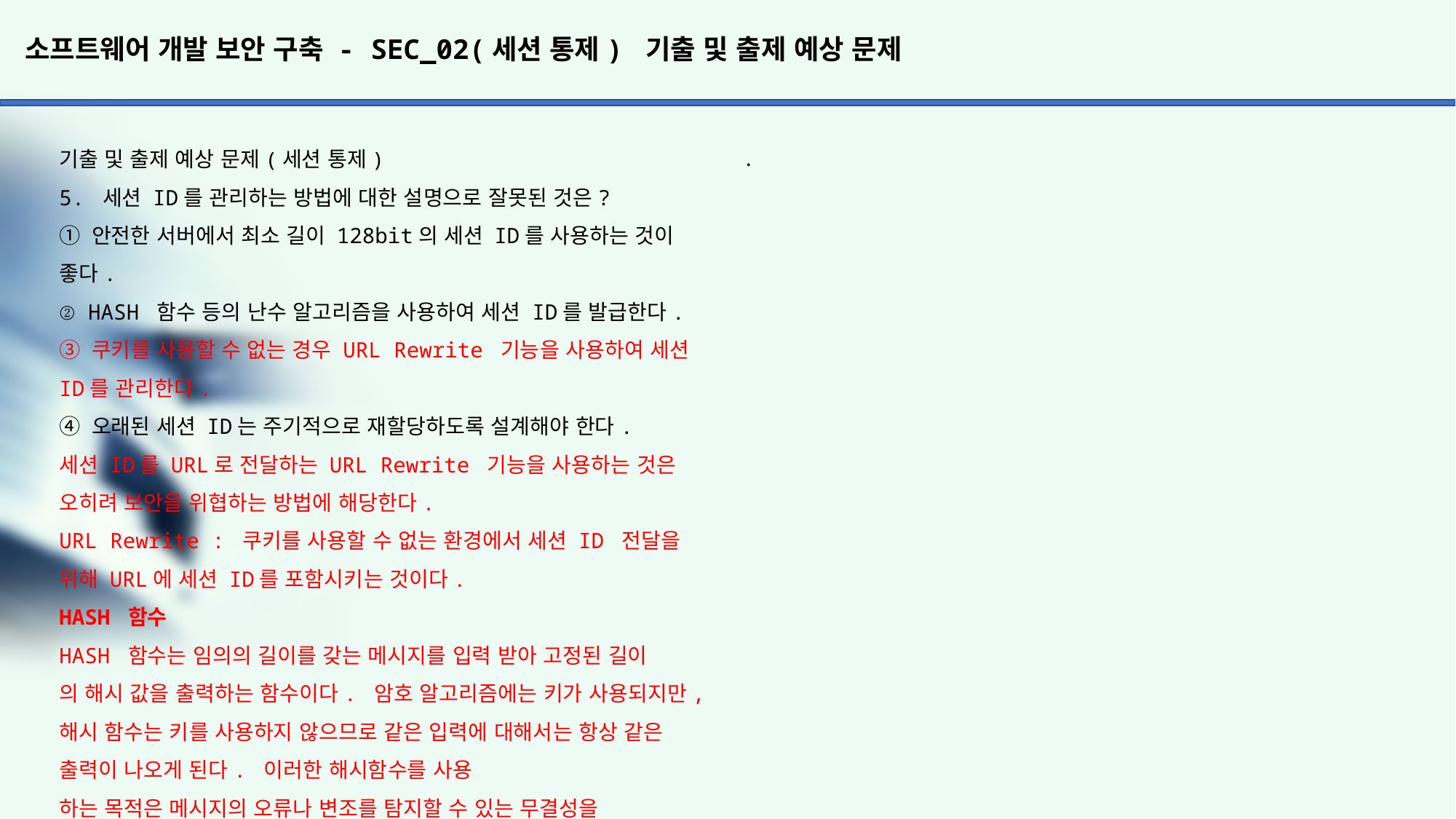

# 소프트웨어 개발 보안 구축 - SEC_02(세션 통제) 기출 및 출제 예상 문제
.
기출 및 출제 예상 문제(세션 통제)
5. 세션 ID를 관리하는 방법에 대한 설명으로 잘못된 것은?
① 안전한 서버에서 최소 길이 128bit의 세션 ID를 사용하는 것이 좋다.
② HASH 함수 등의 난수 알고리즘을 사용하여 세션 ID를 발급한다.
③ 쿠키를 사용할 수 없는 경우 URL Rewrite 기능을 사용하여 세션 ID를 관리한다.
④ 오래된 세션 ID는 주기적으로 재할당하도록 설계해야 한다.
세션 ID를 URL로 전달하는 URL Rewrite 기능을 사용하는 것은 오히려 보안을 위협하는 방법에 해당한다.
URL Rewrite : 쿠키를 사용할 수 없는 환경에서 세션 ID 전달을 위해 URL에 세션 ID를 포함시키는 것이다.
HASH 함수
HASH 함수는 임의의 길이를 갖는 메시지를 입력 받아 고정된 길이
의 해시 값을 출력하는 함수이다. 암호 알고리즘에는 키가 사용되지만, 해시 함수는 키를 사용하지 않으므로 같은 입력에 대해서는 항상 같은 출력이 나오게 된다. 이러한 해시함수를 사용
하는 목적은 메시지의 오류나 변조를 탐지할 수 있는 무결성을
제공하기 위해 사용된다.